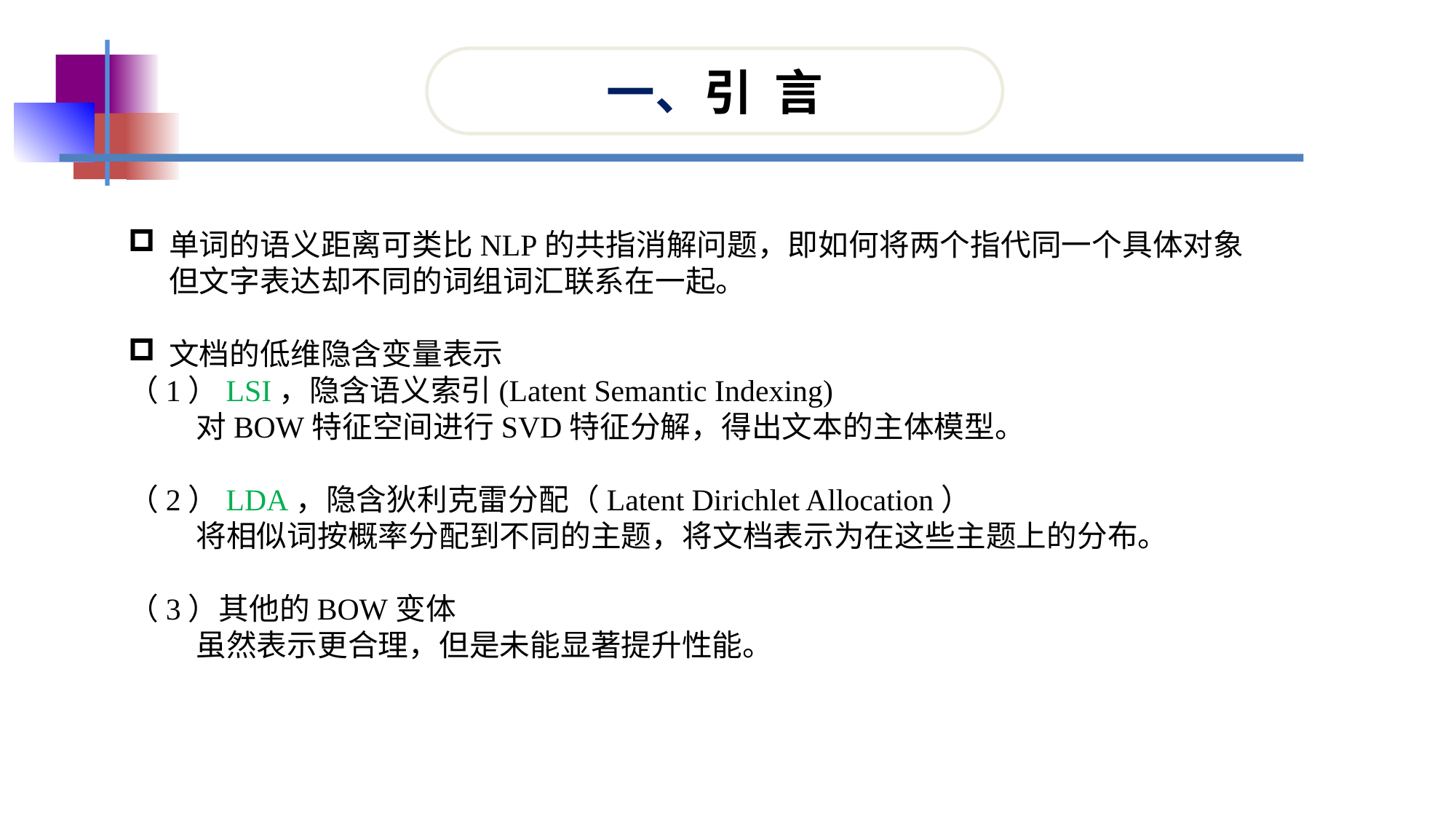

一、引  言
单词的语义距离可类比NLP的共指消解问题，即如何将两个指代同一个具体对象但文字表达却不同的词组词汇联系在一起。

文档的低维隐含变量表示
（1）LSI，隐含语义索引(Latent Semantic Indexing)
         对BOW特征空间进行SVD特征分解，得出文本的主体模型。

（2）LDA，隐含狄利克雷分配（Latent Dirichlet Allocation）
         将相似词按概率分配到不同的主题，将文档表示为在这些主题上的分布。

（3）其他的BOW变体
         虽然表示更合理，但是未能显著提升性能。